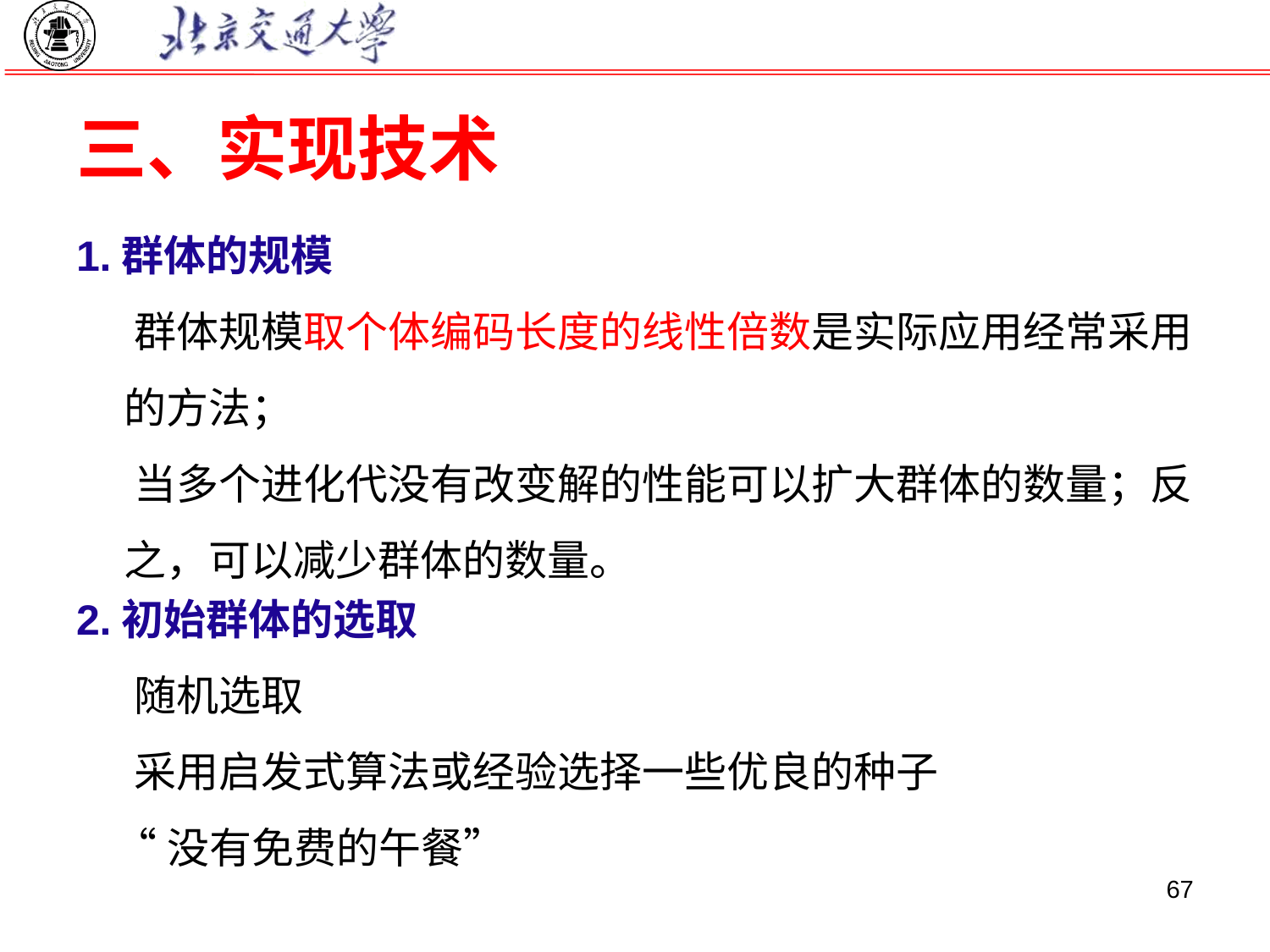

# 三、实现技术
1.群体的规模
     群体规模取个体编码长度的线性倍数是实际应用经常采用的方法；
     当多个进化代没有改变解的性能可以扩大群体的数量；反之，可以减少群体的数量。
2.初始群体的选取
     随机选取
     采用启发式算法或经验选择一些优良的种子
    “没有免费的午餐”
67